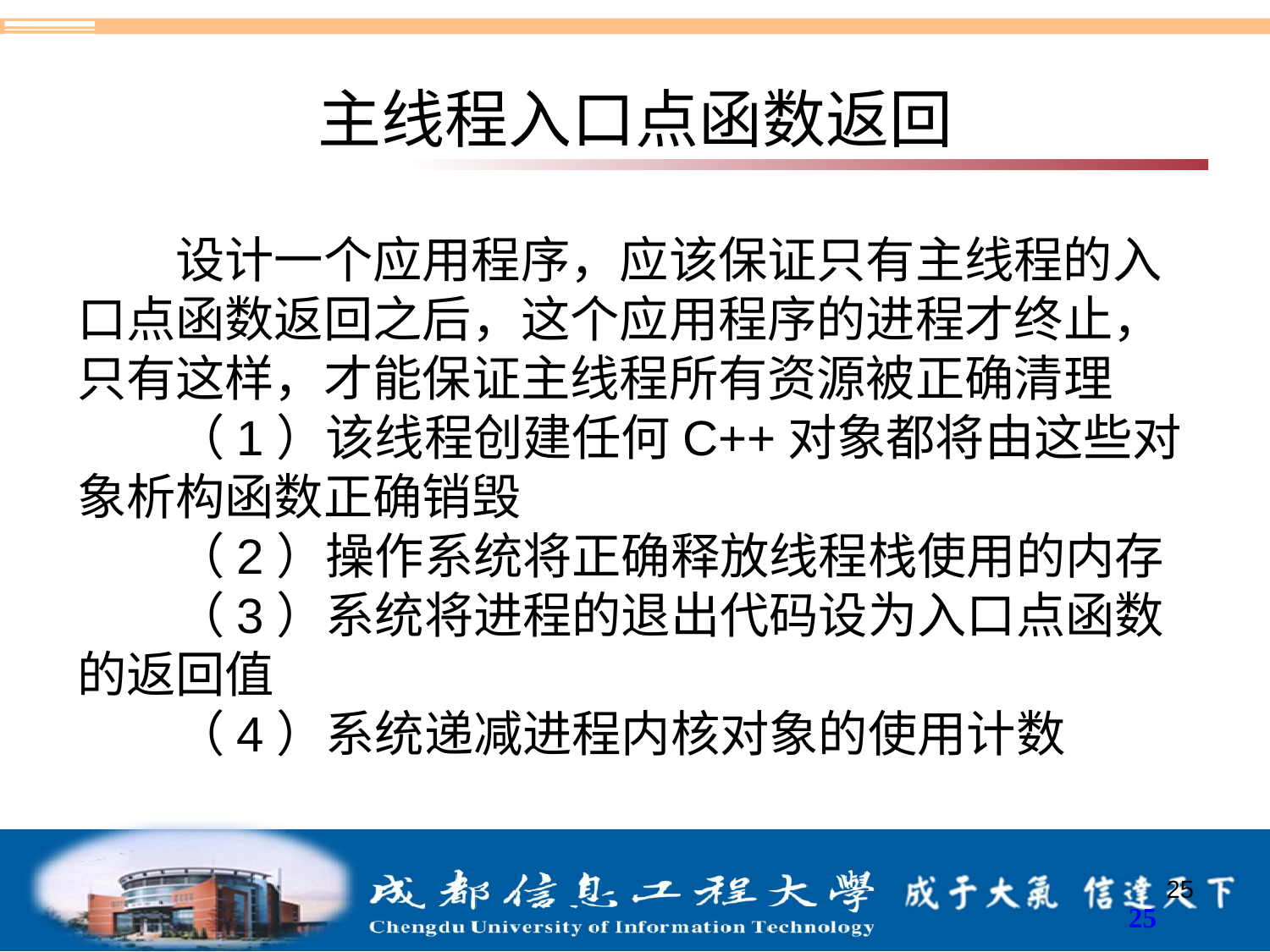

# 主线程入口点函数返回
设计一个应用程序，应该保证只有主线程的入口点函数返回之后，这个应用程序的进程才终止，只有这样，才能保证主线程所有资源被正确清理
（1）该线程创建任何C++对象都将由这些对象析构函数正确销毁
（2）操作系统将正确释放线程栈使用的内存
（3）系统将进程的退出代码设为入口点函数的返回值
（4）系统递减进程内核对象的使用计数